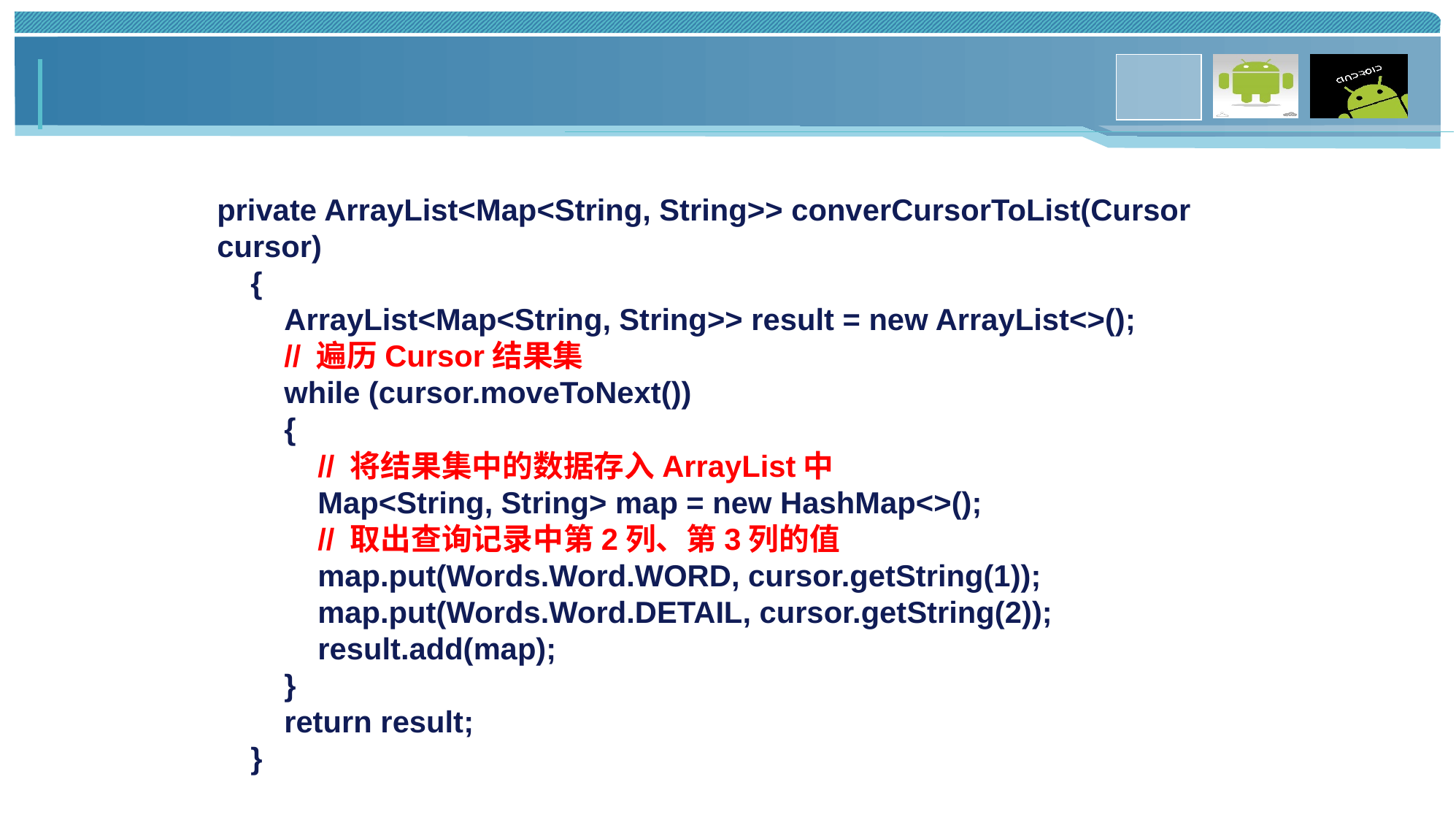

private ArrayList<Map<String, String>> converCursorToList(Cursor cursor)
    {
        ArrayList<Map<String, String>> result = new ArrayList<>();
        // 遍历Cursor结果集
        while (cursor.moveToNext())
        {
            // 将结果集中的数据存入ArrayList中
            Map<String, String> map = new HashMap<>();
            // 取出查询记录中第2列、第3列的值
            map.put(Words.Word.WORD, cursor.getString(1));
            map.put(Words.Word.DETAIL, cursor.getString(2));
            result.add(map);
        }
        return result;
    }